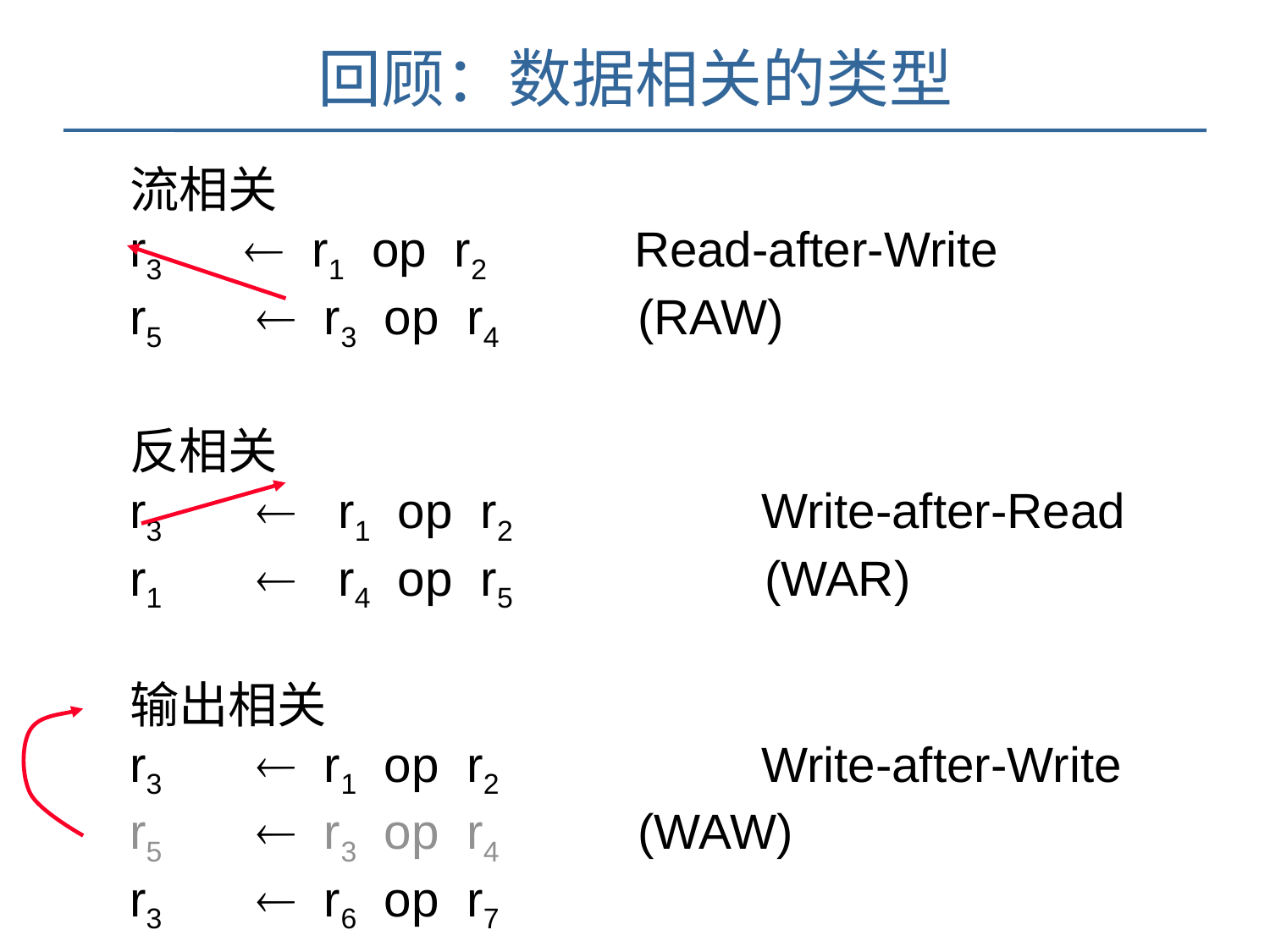

# 回顾：数据相关的类型
流相关
r3      ←  r1  op  r2 	         Read-after-Write
r5 	←  r3  op  r4	 	(RAW)

反相关
r3 	←   r1  op  r2 	         Write-after-Read
r1 	←   r4  op  r5	 	(WAR)

输出相关
r3 	←  r1  op  r2  	         Write-after-Write
r5 	←  r3  op  r4	 	(WAW)
r3 	←  r6  op  r7